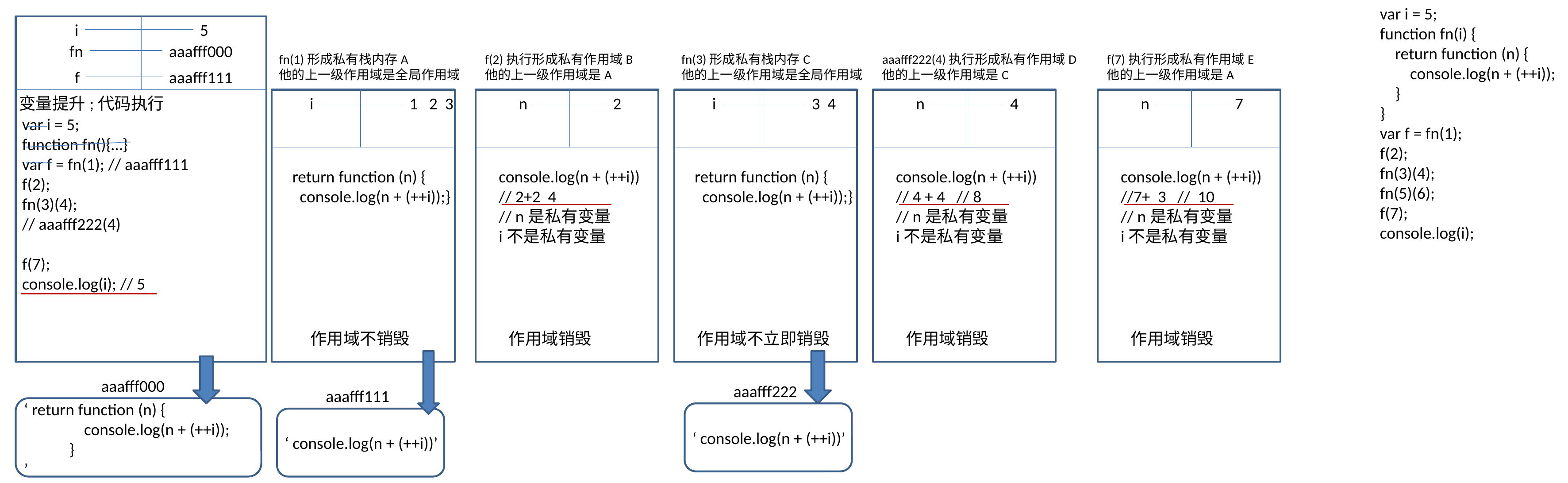

var i = 5;
        function fn(i) {
            return function (n) {
                console.log(n + (++i));
            }
        }
        var f = fn(1);
        f(2);
        fn(3)(4);
        fn(5)(6);
        f(7);
        console.log(i);

i
5
fn
aaafff000
fn(1)形成私有栈内存A
他的上一级作用域是全局作用域
f(2)执行形成私有作用域B
他的上一级作用域是A
fn(3)形成私有栈内存C
他的上一级作用域是全局作用域
aaafff222(4)执行形成私有作用域D
他的上一级作用域是C
f(7)执行形成私有作用域E
他的上一级作用域是A
f
aaafff111
变量提升;代码执行

i
1   2  3

n
2

i
3  4

n
4

n
7
var i = 5;
function fn(){…}
var f = fn(1); // aaafff111
f(2);
fn(3)(4);
// aaafff222(4)

f(7);
console.log(i); // 5
  return function (n) {
    console.log(n + (++i));}

console.log(n + (++i))
// 2+2  4
// n是私有变量
i不是私有变量
  return function (n) {
    console.log(n + (++i));}

console.log(n + (++i))
// 4 + 4   // 8
// n是私有变量
i不是私有变量
console.log(n + (++i))
//7+  3   //  10
// n是私有变量
i不是私有变量
作用域不销毁
作用域销毁
作用域不立即销毁
作用域销毁
作用域销毁

aaafff000
aaafff222
aaafff111
‘ return function (n) {
                console.log(n + (++i));
            }
’

‘ console.log(n + (++i))’
‘ console.log(n + (++i))’